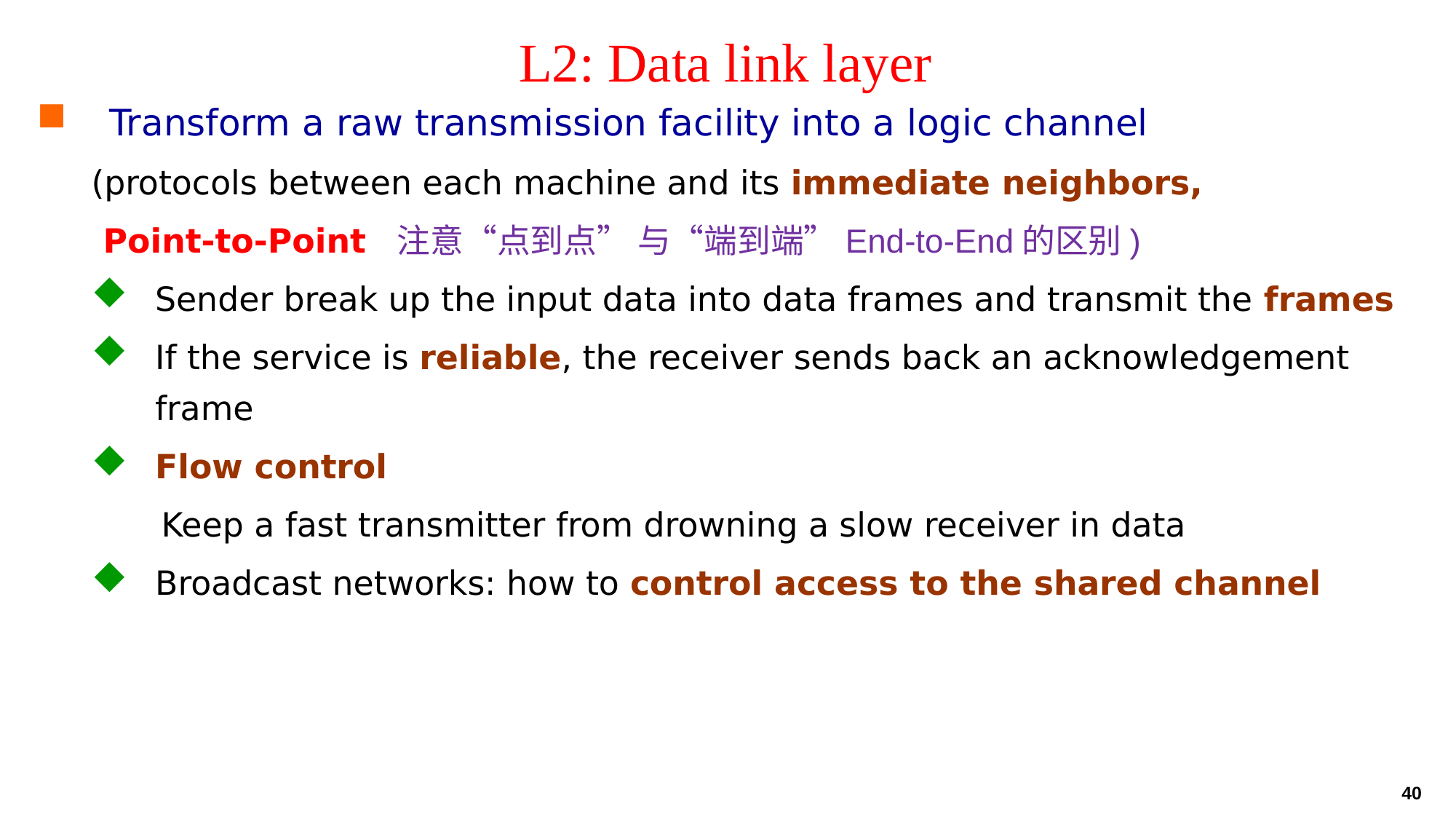

# L2: Data link layer
Transform a raw transmission facility into a logic channel
(protocols between each machine and its immediate neighbors,
 Point-to-Point  注意“点到点” 与“端到端”End-to-End的区别)
Sender break up the input data into data frames and transmit the frames
If the service is reliable, the receiver sends back an acknowledgement frame
Flow control
      Keep a fast transmitter from drowning a slow receiver in data
Broadcast networks: how to control access to the shared channel